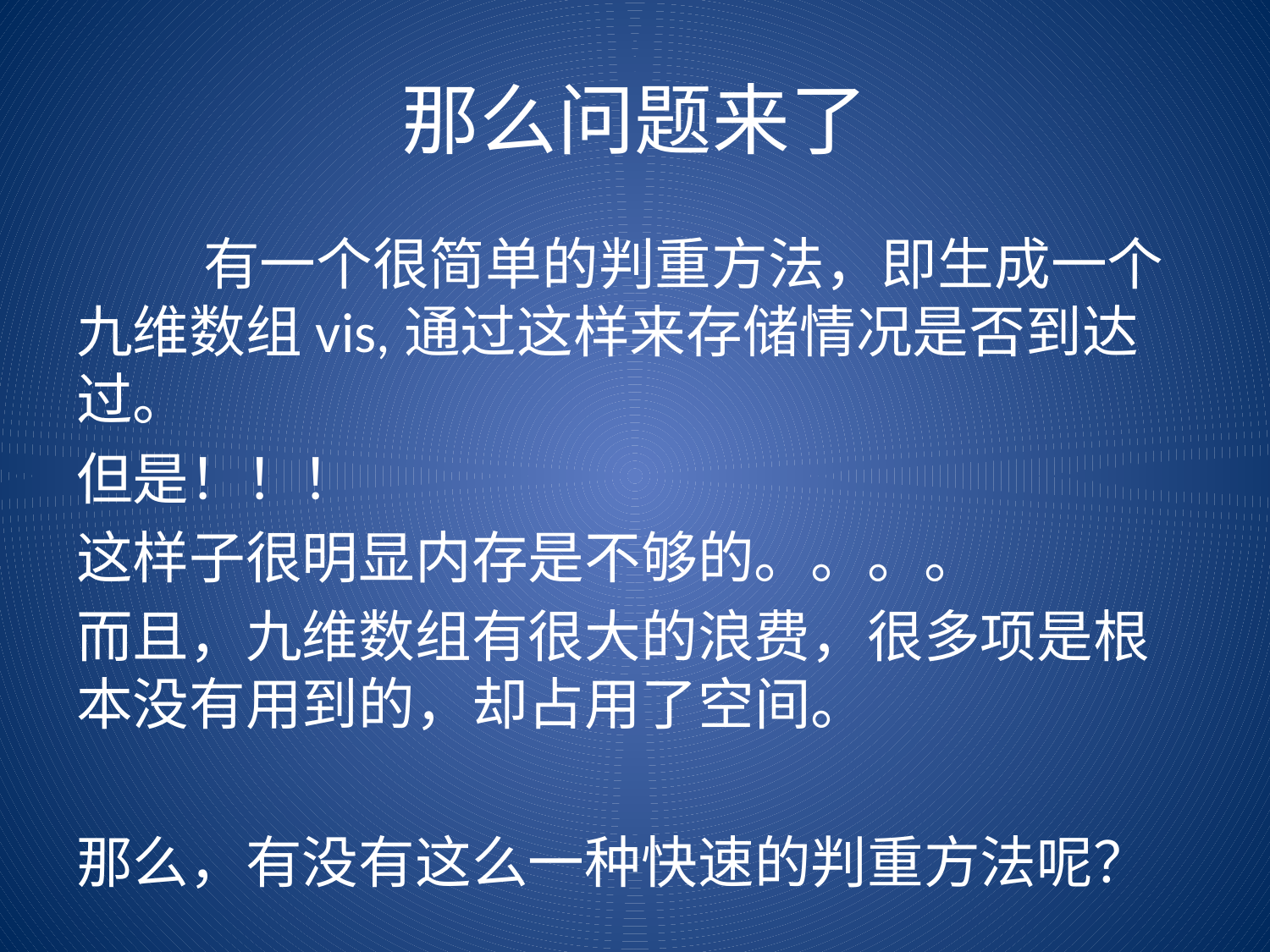

# 那么问题来了
	有一个很简单的判重方法，即生成一个九维数组vis,通过这样来存储情况是否到达过。
但是！！！
这样子很明显内存是不够的。。。。
而且，九维数组有很大的浪费，很多项是根本没有用到的，却占用了空间。

那么，有没有这么一种快速的判重方法呢？